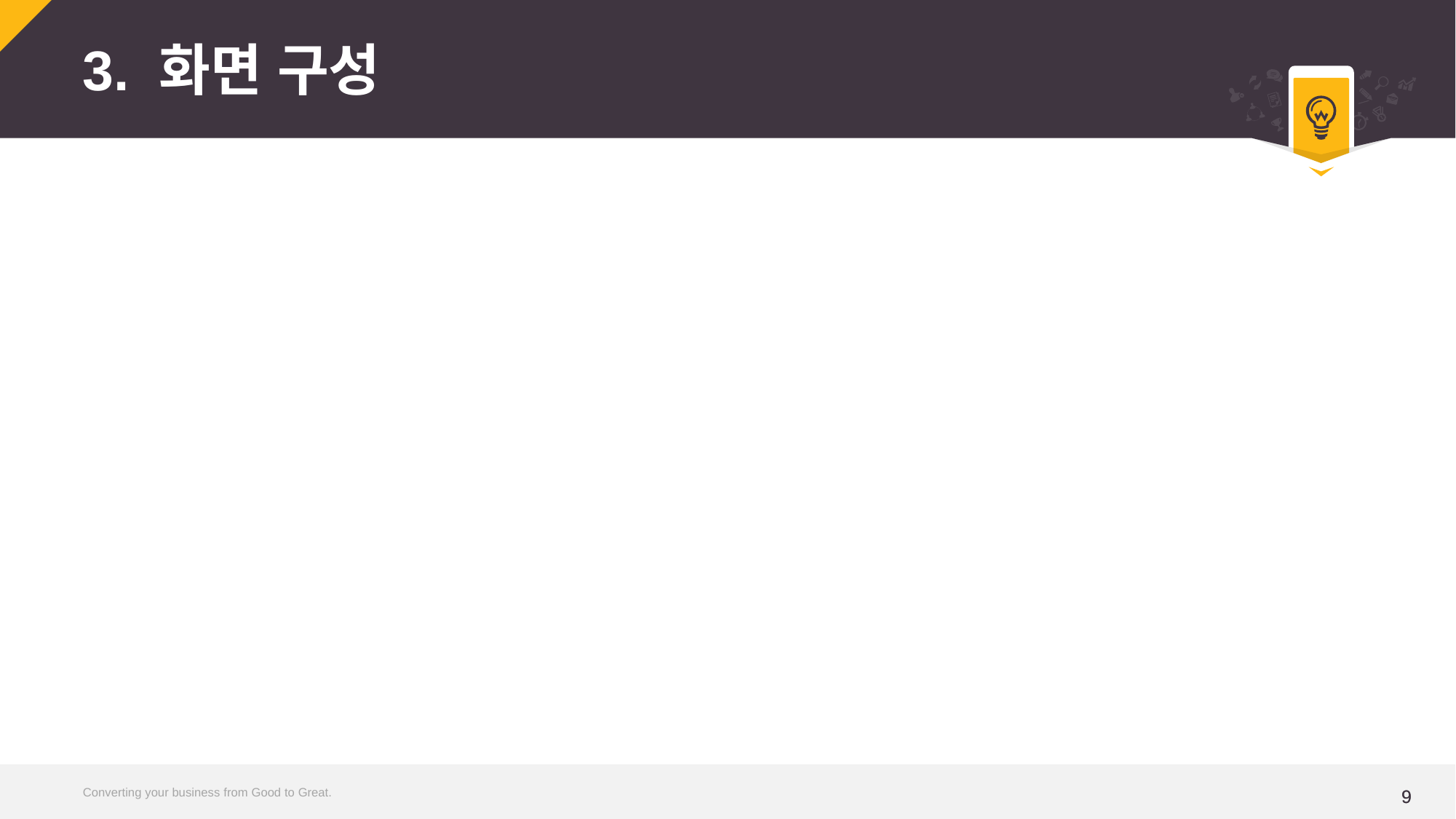

# 3. 화면 구성

Converting your business from Good to Great.